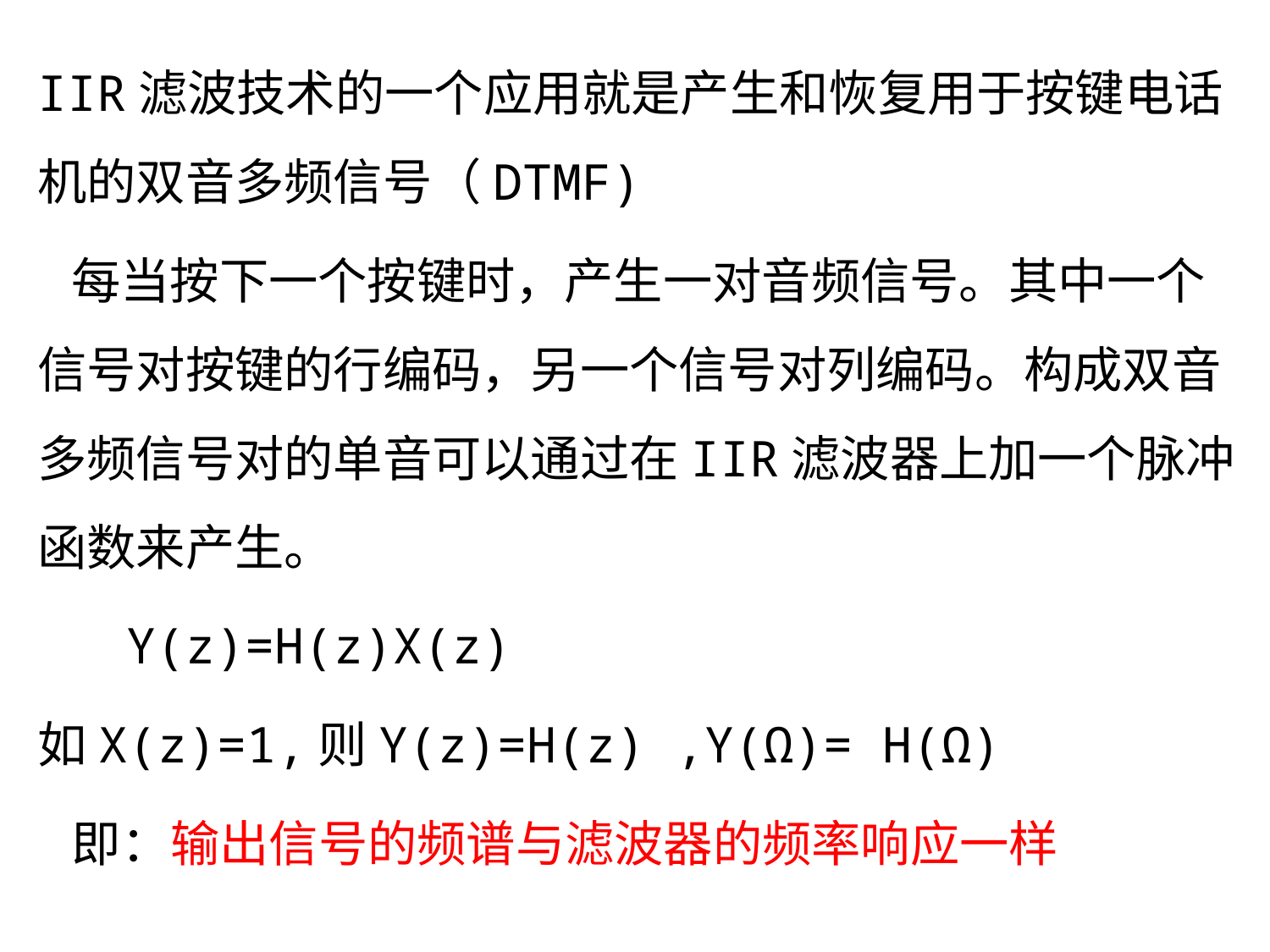

IIR滤波技术的一个应用就是产生和恢复用于按键电话机的双音多频信号（DTMF)
  每当按下一个按键时，产生一对音频信号。其中一个信号对按键的行编码，另一个信号对列编码。构成双音多频信号对的单音可以通过在IIR滤波器上加一个脉冲函数来产生。
   Y(z)=H(z)X(z)
如X(z)=1,则Y(z)=H(z) ,Y(Ω)= H(Ω)
  即：输出信号的频谱与滤波器的频率响应一样
#